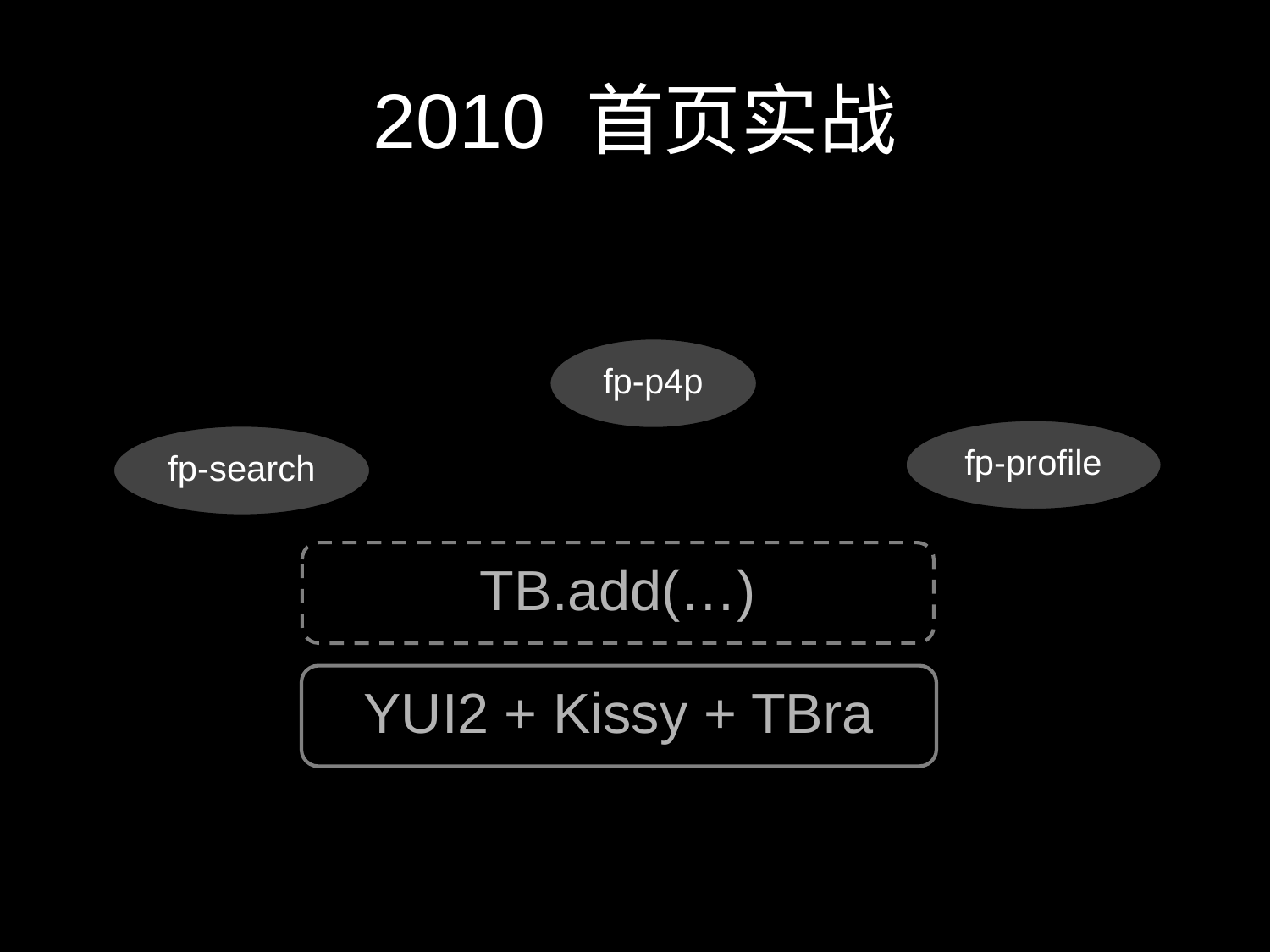

# 2010 首页实战
fp-p4p
fp-profile
fp-search
TB.add(…)
YUI2 + Kissy + TBra